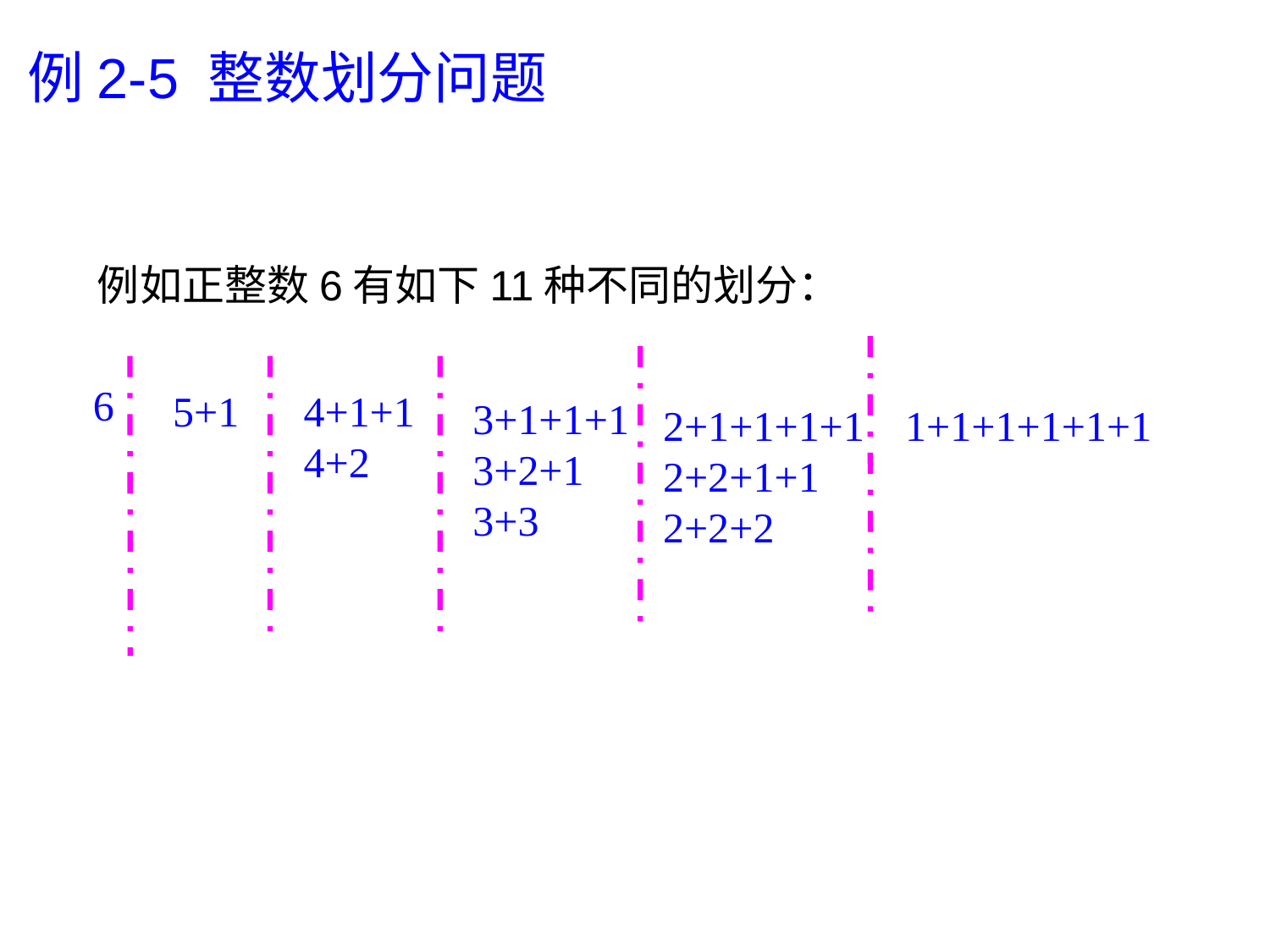

例2-5 整数划分问题
例如正整数6有如下11种不同的划分：

6
5+1

4+1+1
4+2

3+1+1+1
3+2+1
3+3

2+1+1+1+1
2+2+1+1
2+2+2
1+1+1+1+1+1